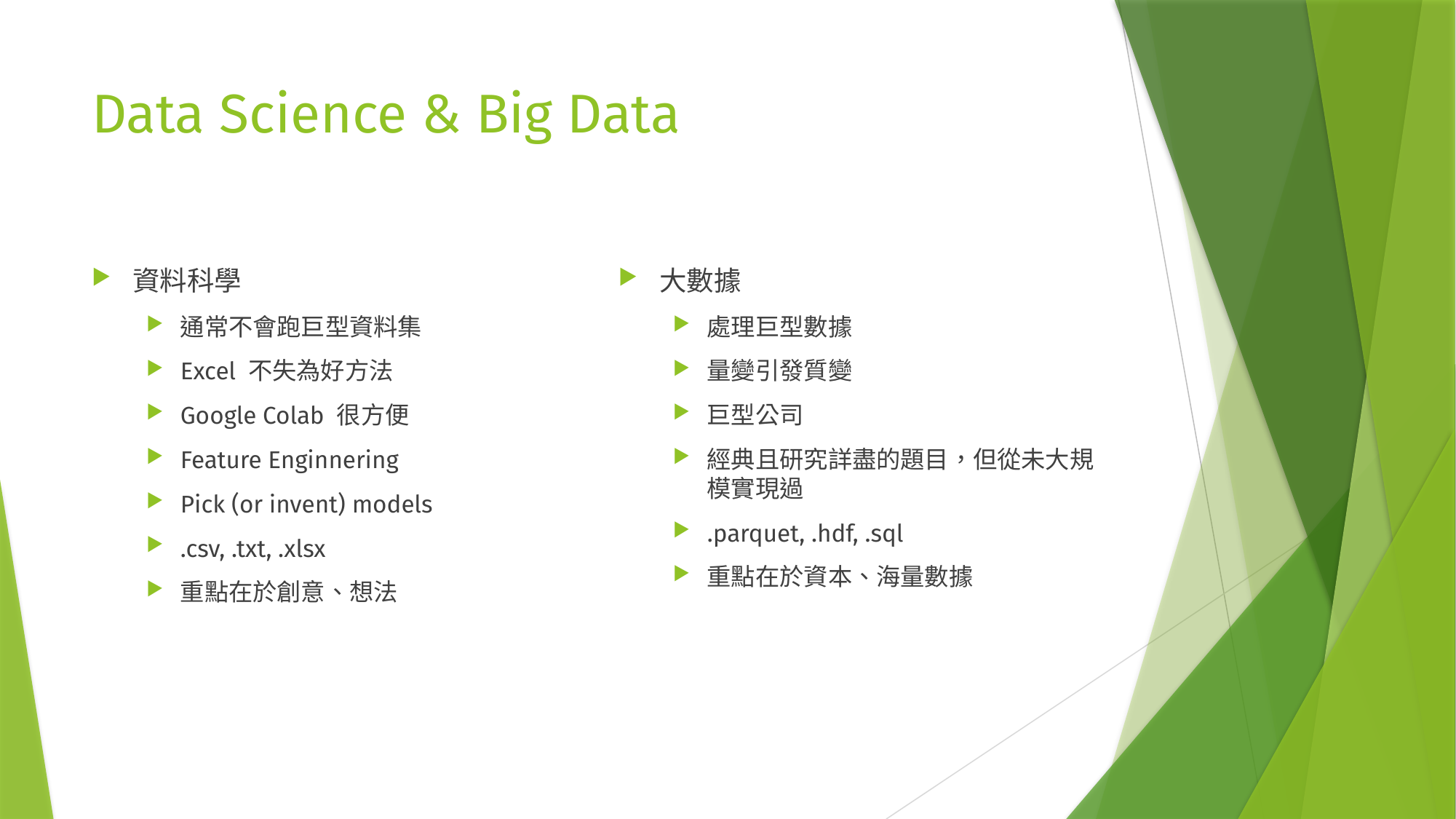

# Data Science & Big Data
資料科學
通常不會跑巨型資料集
Excel 不失為好方法
Google Colab 很方便
Feature Enginnering
Pick (or invent) models
.csv, .txt, .xlsx
重點在於創意、想法

大數據
處理巨型數據
量變引發質變
巨型公司
經典且研究詳盡的題目，但從未大規模實現過
.parquet, .hdf, .sql
重點在於資本、海量數據